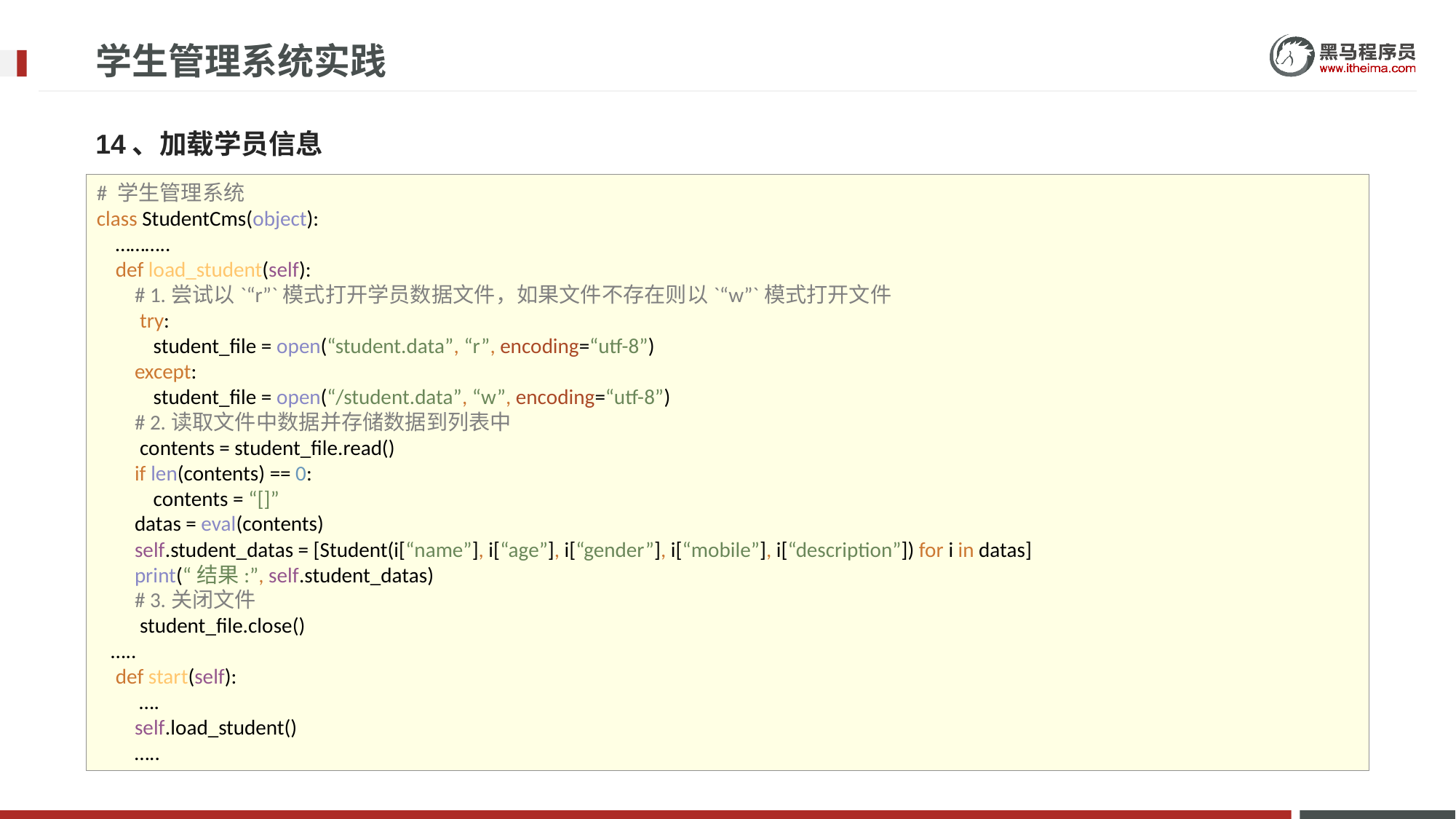

# 学生管理系统实践
14、加载学员信息
# 学生管理系统 class StudentCms(object): ……….. def load_student(self): # 1.尝试以`“r”`模式打开学员数据文件，如果文件不存在则以`“w”`模式打开文件 try: student_file = open(“student.data”, “r”, encoding=“utf-8”) except: student_file = open(“/student.data”, “w”, encoding=“utf-8”) # 2.读取文件中数据并存储数据到列表中 contents = student_file.read() if len(contents) == 0: contents = “[]” datas = eval(contents) self.student_datas = [Student(i[“name”], i[“age”], i[“gender”], i[“mobile”], i[“description”]) for i in datas] print(“结果:”, self.student_datas) # 3.关闭文件 student_file.close() ….. def start(self): …. self.load_student() …..